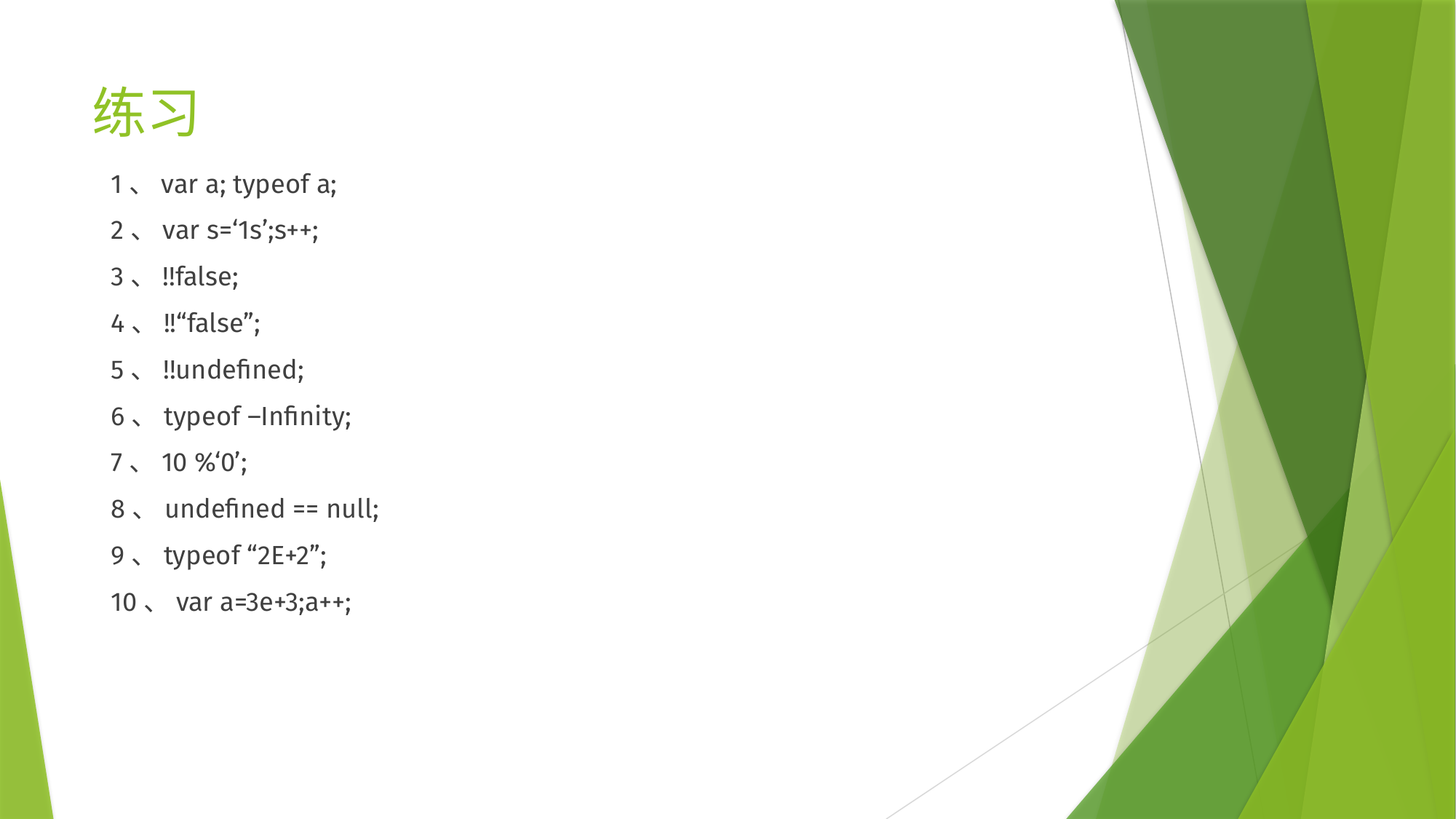

# 练习
1、var a; typeof a;
2、var s=‘1s’;s++;
3、!!false;
4、!!“false”;
5、!!undefined;
6、typeof –Infinity;
7、10 %‘0’;
8、undefined == null;
9、typeof “2E+2”;
10、var a=3e+3;a++;